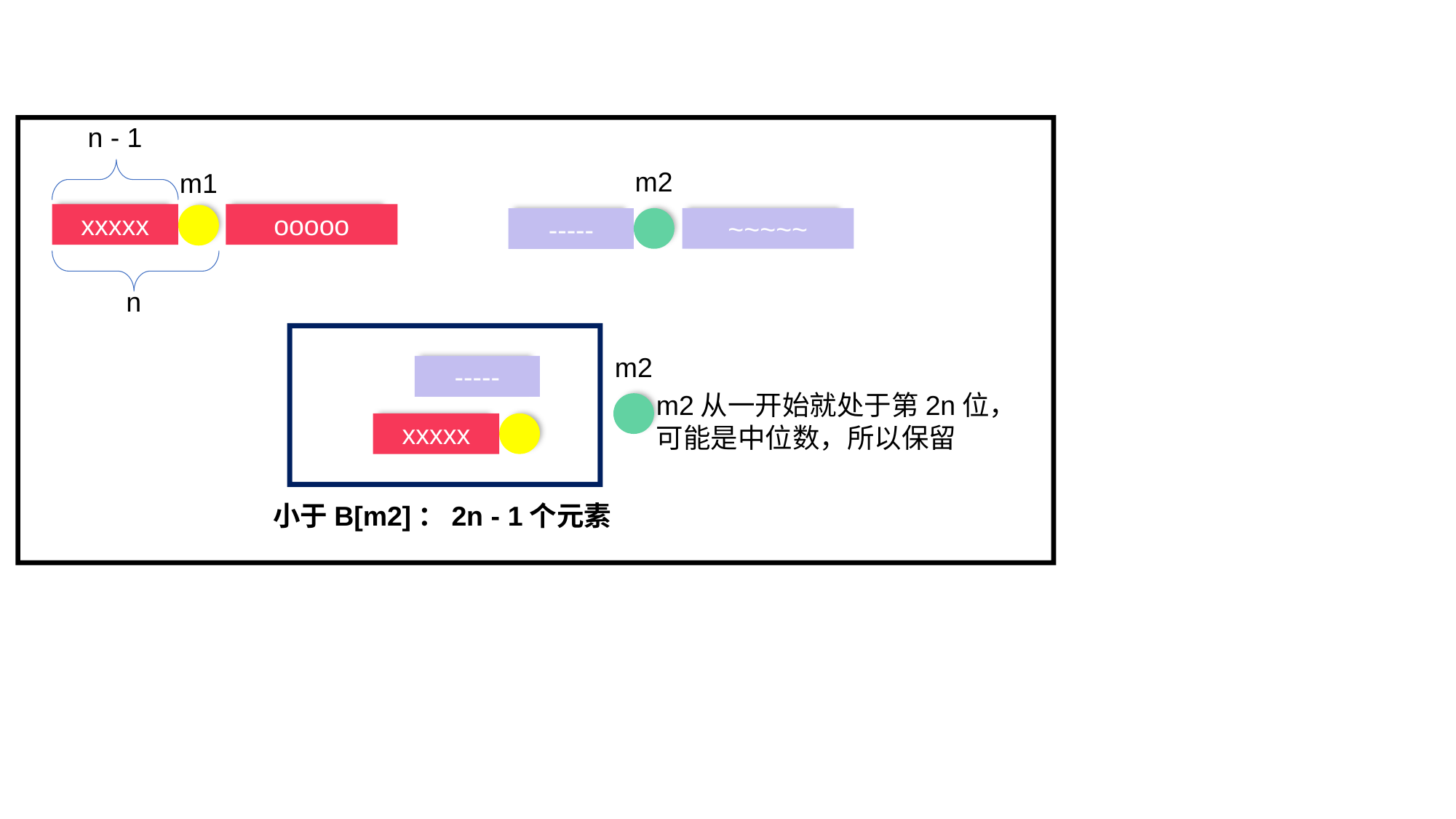

n - 1

m2

m1

ooooo
xxxxx
~~~~~
-----
n

m2

-----
m2从一开始就处于第2n位，
可能是中位数，所以保留
xxxxx

小于B[m2]：2n - 1个元素